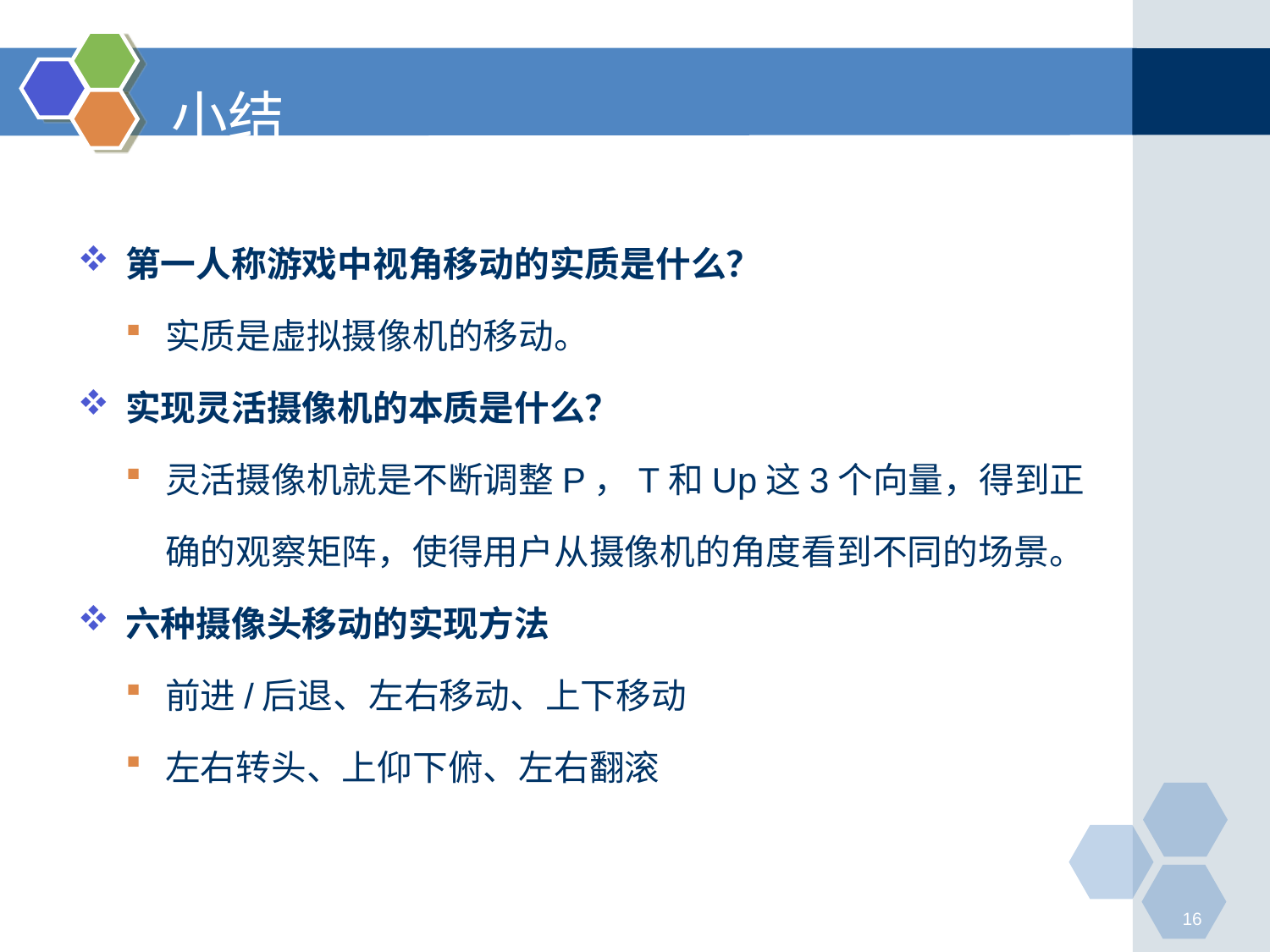

# 小结
第一人称游戏中视角移动的实质是什么？
实质是虚拟摄像机的移动。
实现灵活摄像机的本质是什么？
灵活摄像机就是不断调整P，T和Up这3个向量，得到正确的观察矩阵，使得用户从摄像机的角度看到不同的场景。
六种摄像头移动的实现方法
前进/后退、左右移动、上下移动
左右转头、上仰下俯、左右翻滚

16